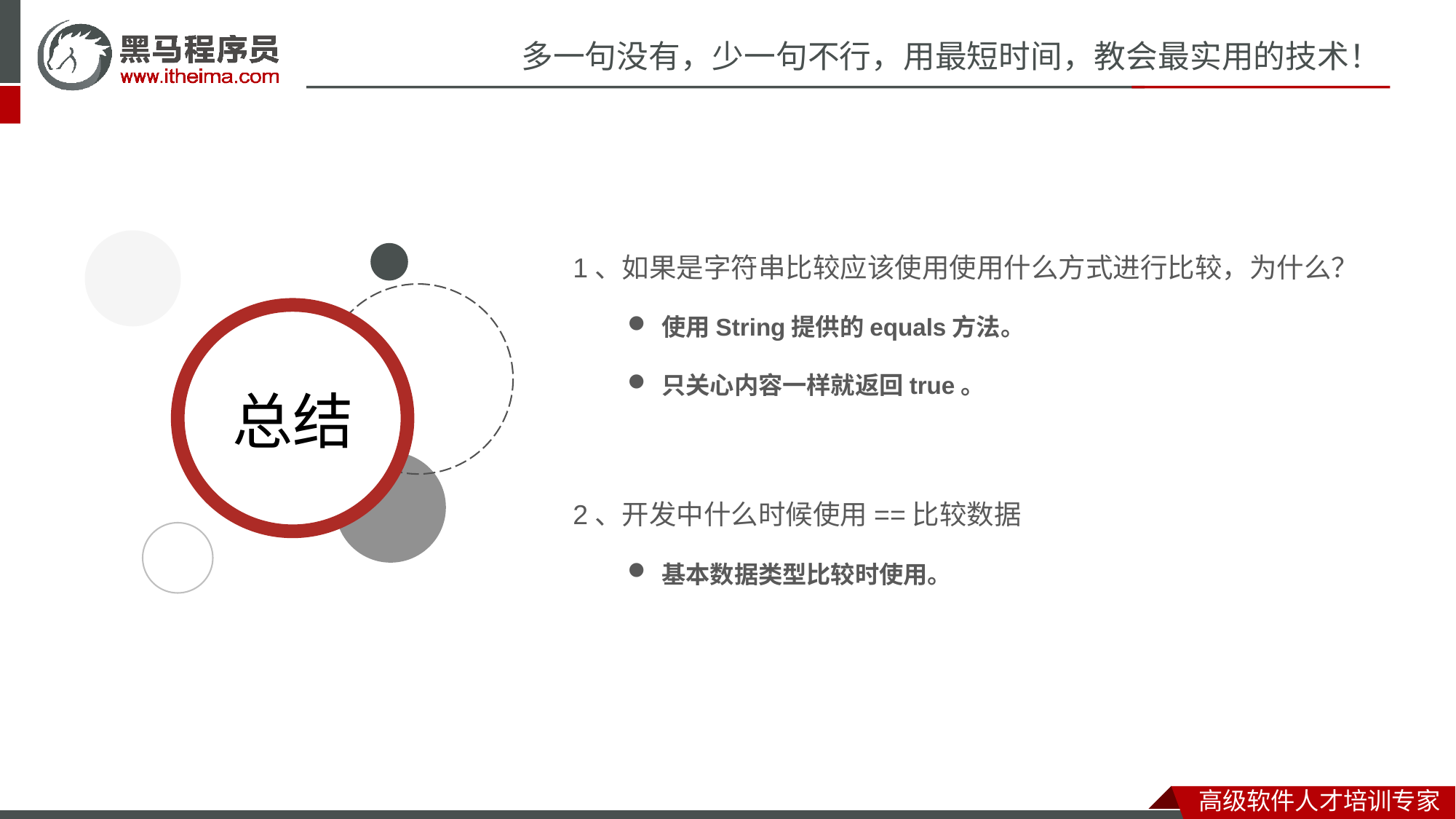

1、如果是字符串比较应该使用使用什么方式进行比较，为什么？
使用String提供的equals方法。
只关心内容一样就返回true。

2、开发中什么时候使用==比较数据
基本数据类型比较时使用。